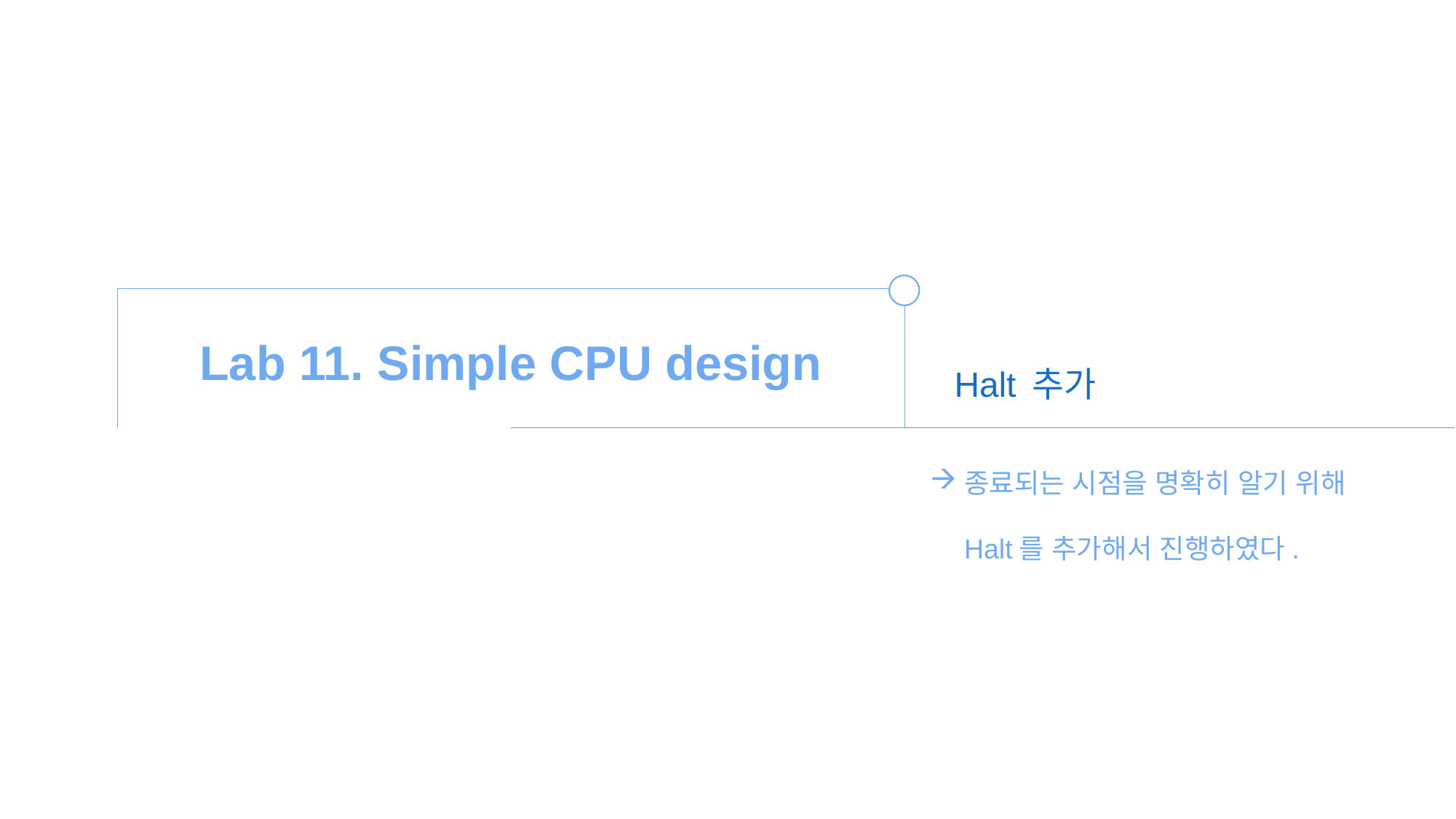

Lab 11. Simple CPU design
Halt 추가
종료되는 시점을 명확히 알기 위해 Halt를 추가해서 진행하였다.